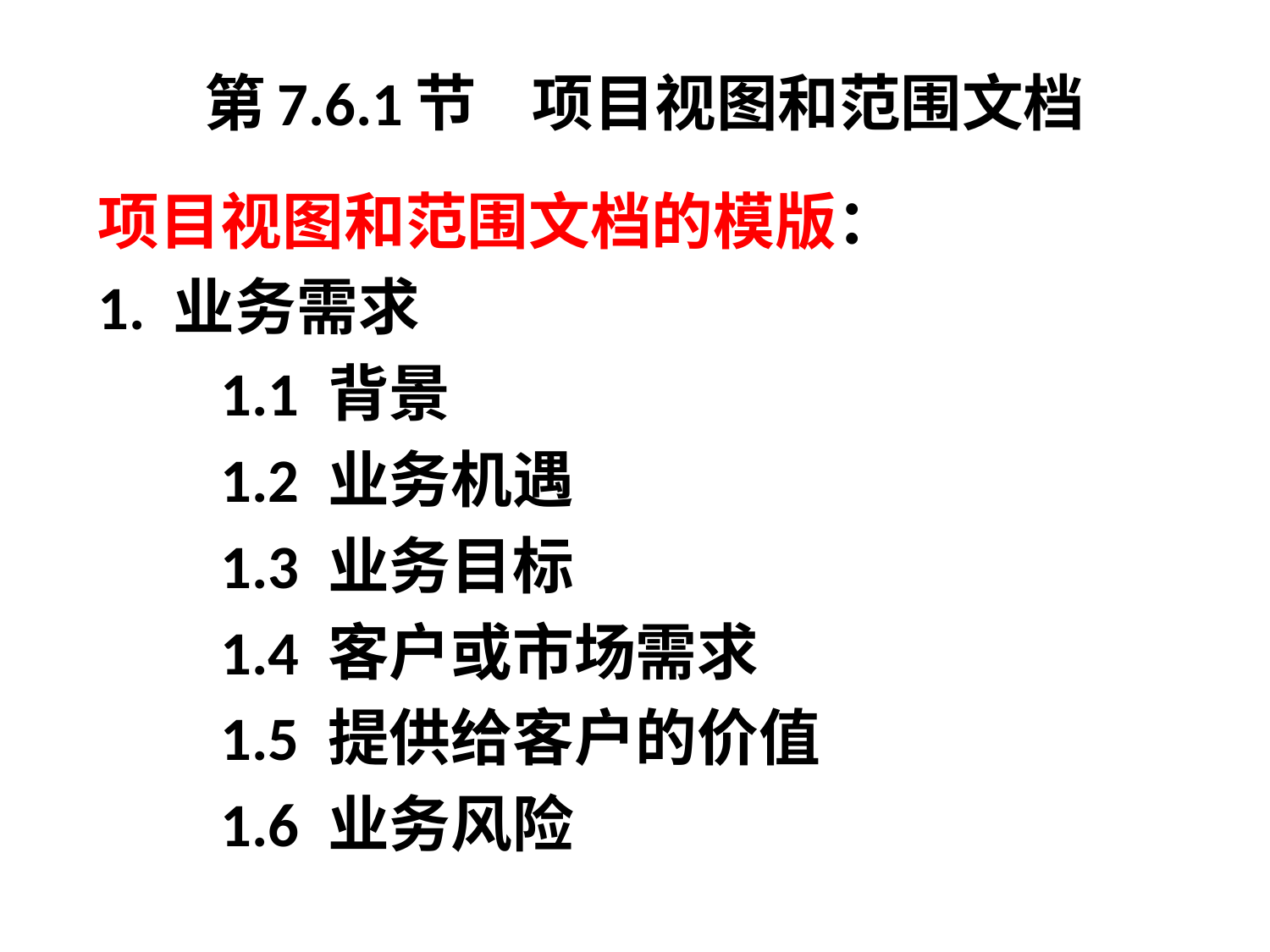

# 第7.6.1节    项目视图和范围文档
项目视图和范围文档的模版：
1. 业务需求
	1.1 背景
	1.2 业务机遇
	1.3 业务目标
	1.4 客户或市场需求
	1.5 提供给客户的价值
	1.6 业务风险